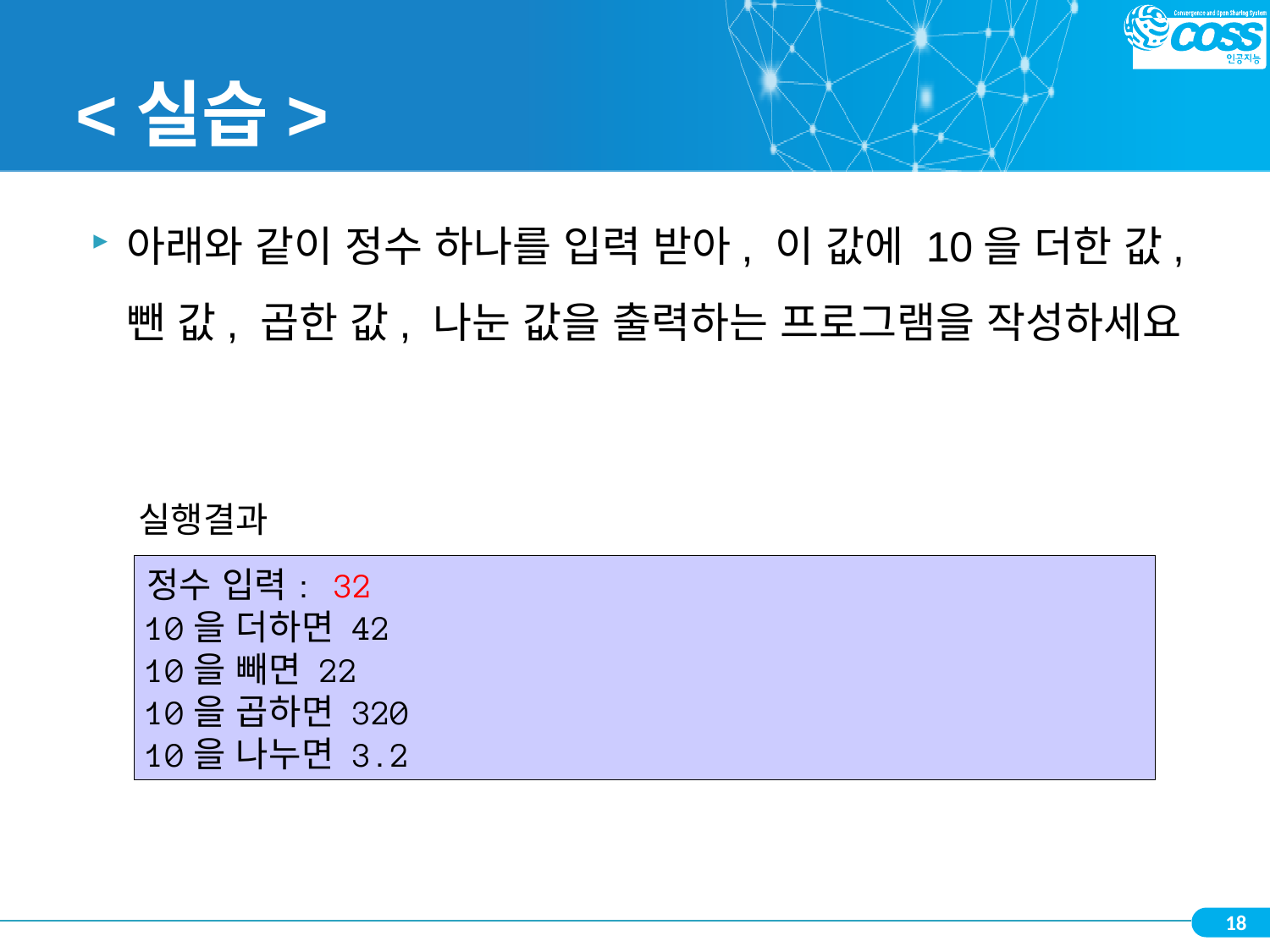

# <실습>
아래와 같이 정수 하나를 입력 받아, 이 값에 10을 더한 값, 뺀 값, 곱한 값, 나눈 값을 출력하는 프로그램을 작성하세요
실행결과
정수 입력: 32
10을 더하면 42
10을 빼면 22
10을 곱하면 320
10을 나누면 3.2